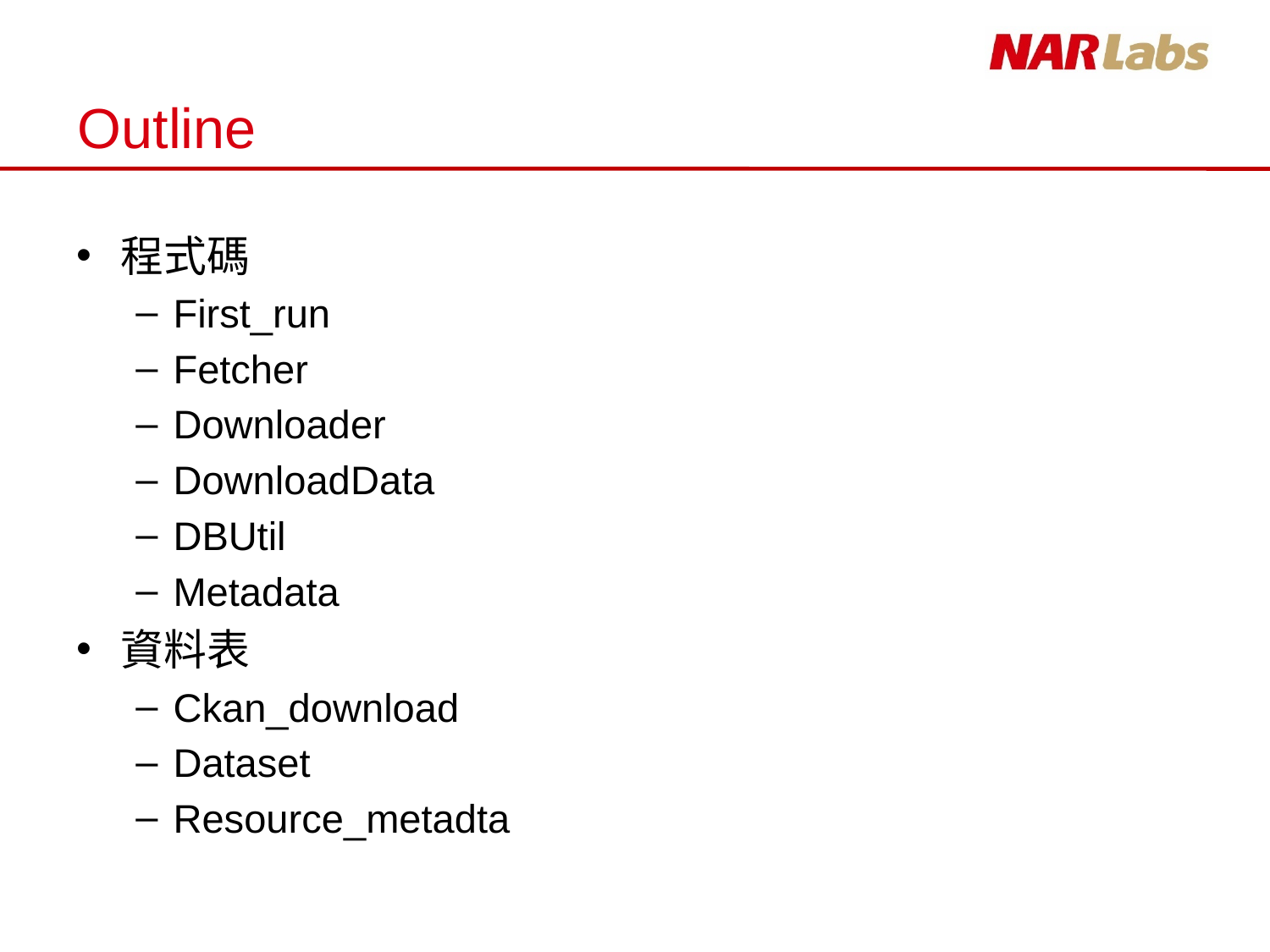

# Outline
程式碼
First_run
Fetcher
Downloader
DownloadData
DBUtil
Metadata
資料表
Ckan_download
Dataset
Resource_metadta